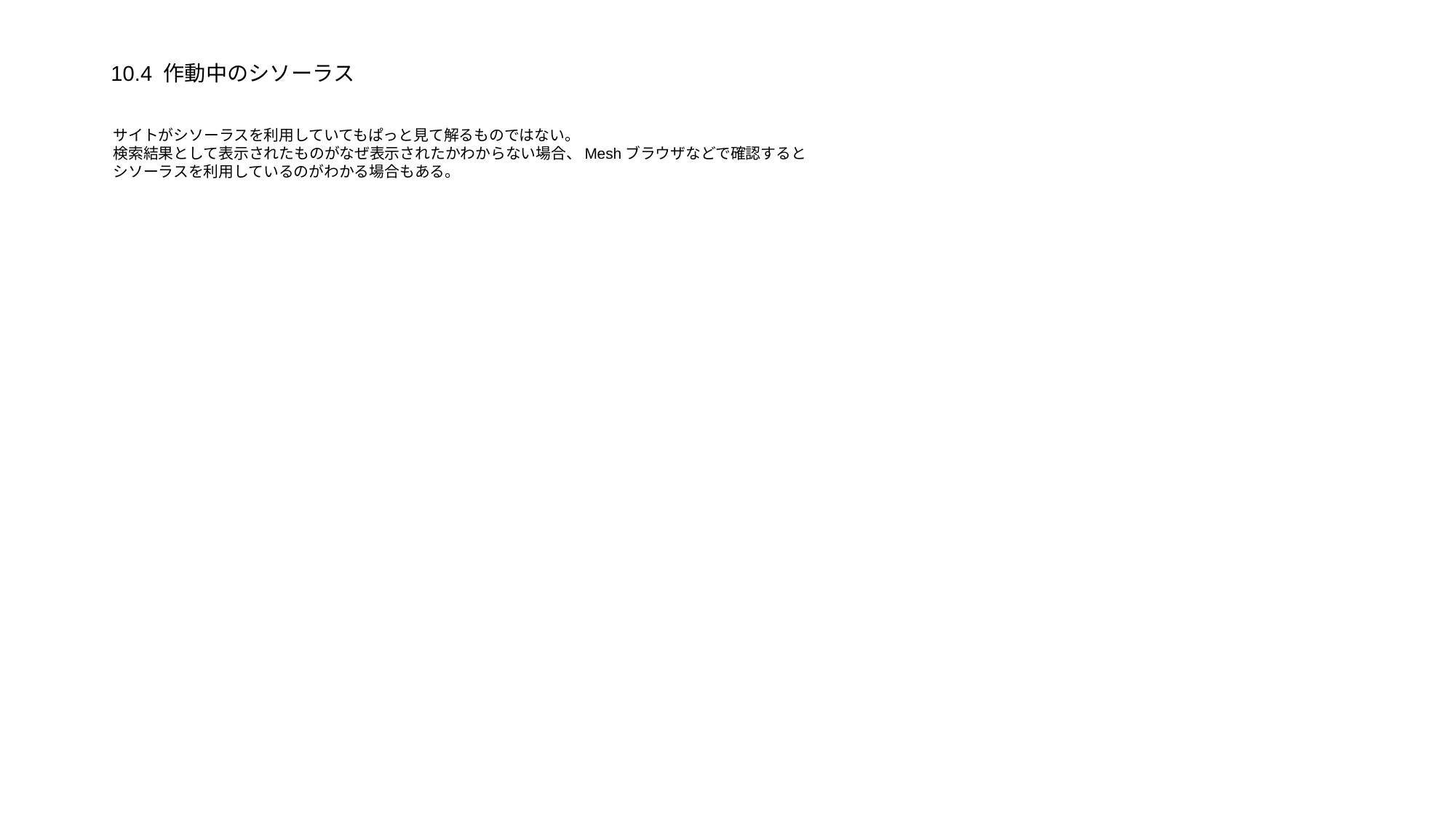

# 10.4 作動中のシソーラス
サイトがシソーラスを利用していてもぱっと見て解るものではない。
検索結果として表示されたものがなぜ表示されたかわからない場合、Meshブラウザなどで確認すると
シソーラスを利用しているのがわかる場合もある。